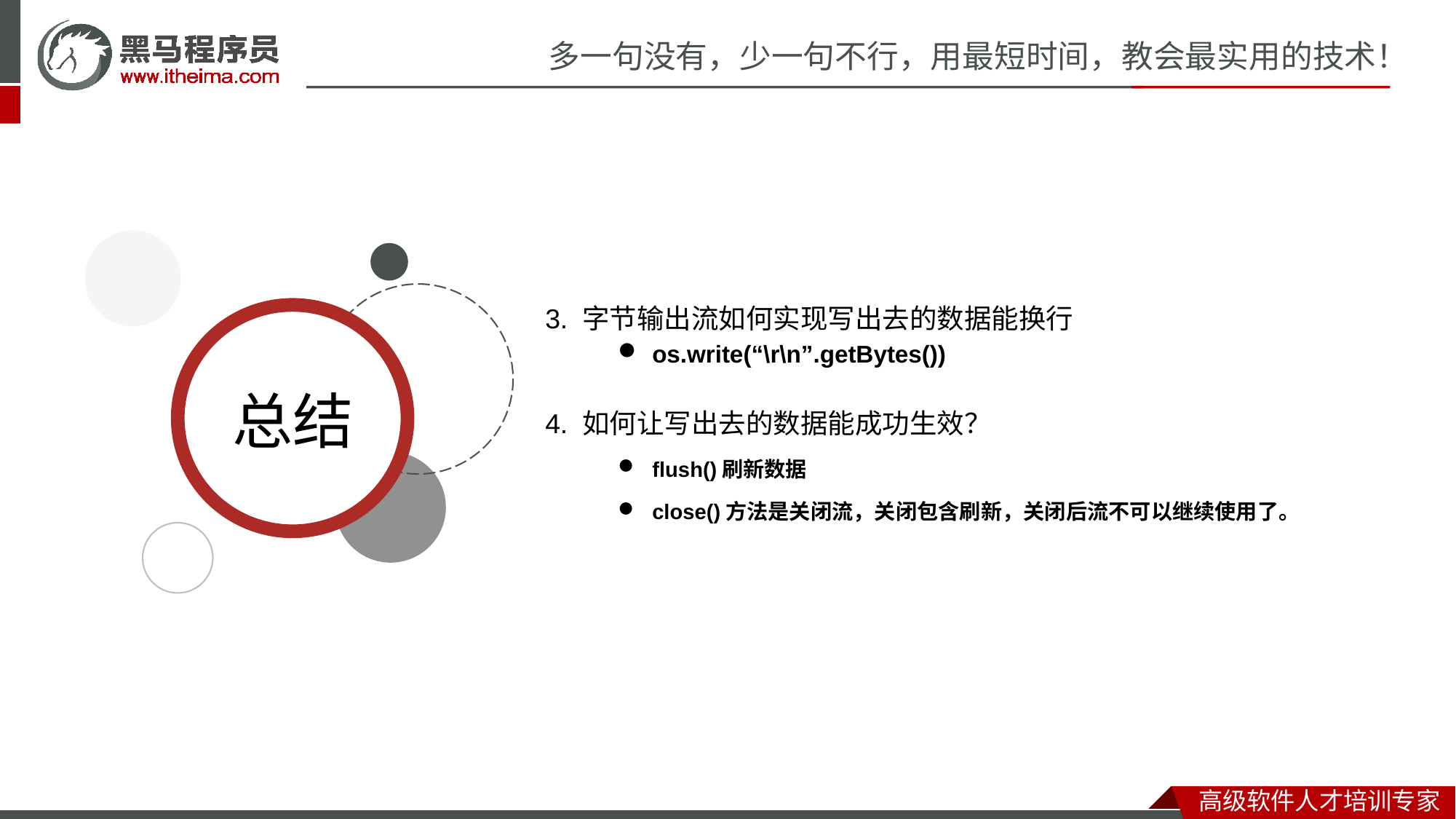

3. 字节输出流如何实现写出去的数据能换行
os.write(“\r\n”.getBytes())
4. 如何让写出去的数据能成功生效？
flush()刷新数据
close()方法是关闭流，关闭包含刷新，关闭后流不可以继续使用了。